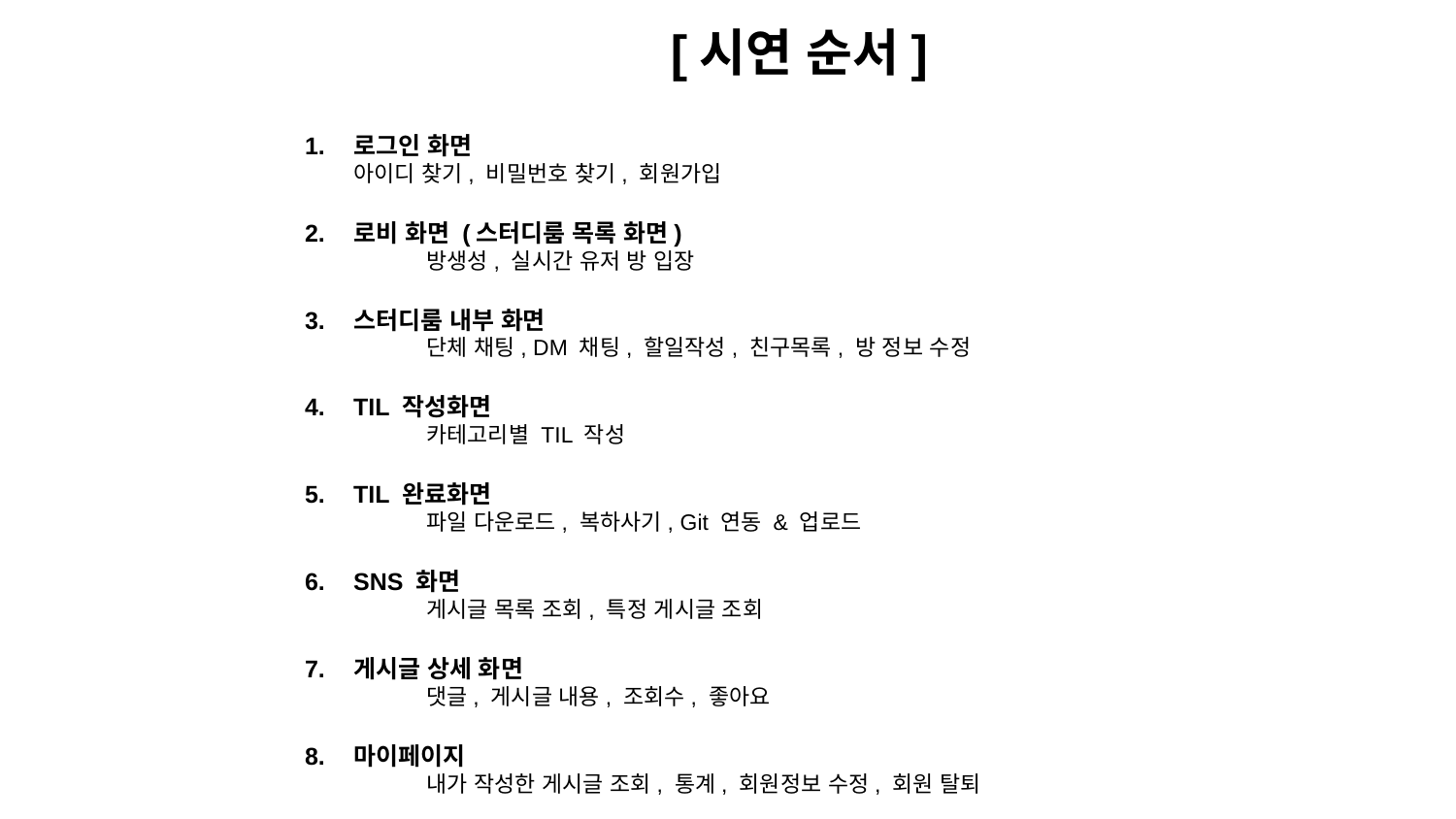

[시연 순서]

로그인 화면
아이디 찾기, 비밀번호 찾기, 회원가입

로비 화면 (스터디룸 목록 화면)
	방생성, 실시간 유저 방 입장

스터디룸 내부 화면
	단체 채팅, DM 채팅, 할일작성, 친구목록, 방 정보 수정

TIL 작성화면
	카테고리별 TIL 작성

TIL 완료화면
	파일 다운로드, 복하사기, Git 연동 & 업로드

SNS 화면
	게시글 목록 조회, 특정 게시글 조회

게시글 상세 화면
	댓글, 게시글 내용, 조회수, 좋아요

마이페이지
	내가 작성한 게시글 조회, 통계, 회원정보 수정, 회원 탈퇴